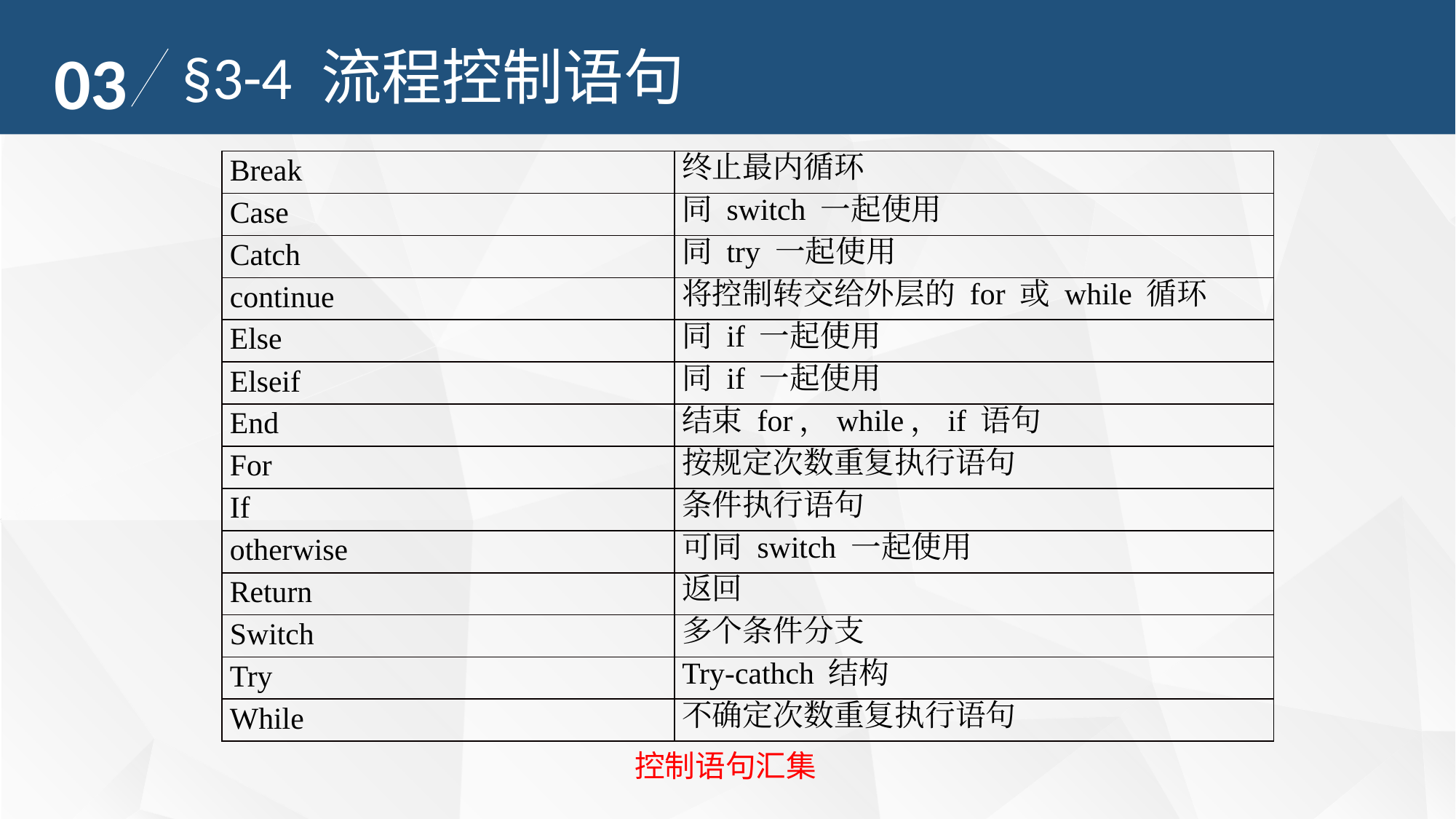

03
§3-4 流程控制语句
| Break | 终止最内循环 |
| --- | --- |
| Case | 同 switch 一起使用 |
| Catch | 同 try 一起使用 |
| continue | 将控制转交给外层的 for 或 while 循环 |
| Else | 同 if 一起使用 |
| Elseif | 同 if 一起使用 |
| End | 结束 for，while，if 语句 |
| For | 按规定次数重复执行语句 |
| If | 条件执行语句 |
| otherwise | 可同 switch 一起使用 |
| Return | 返回 |
| Switch | 多个条件分支 |
| Try | Try-cathch 结构 |
| While | 不确定次数重复执行语句 |
控制语句汇集